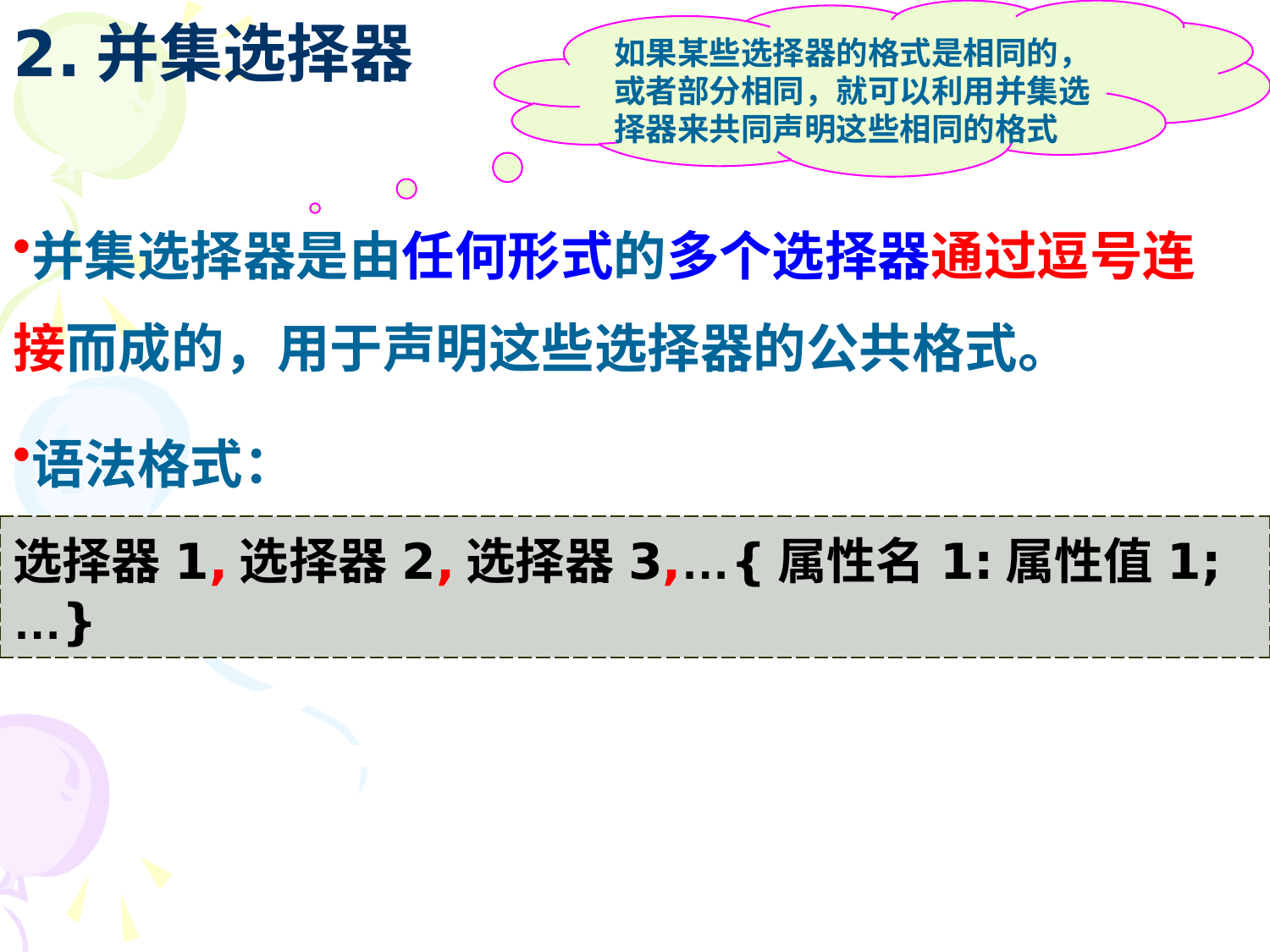

# 2.并集选择器
如果某些选择器的格式是相同的，或者部分相同，就可以利用并集选择器来共同声明这些相同的格式
| 并集选择器是由任何形式的多个选择器通过逗号连接而成的，用于声明这些选择器的公共格式。 |
| --- |
| 语法格式： |
| --- |
| 选择器1,选择器2,选择器3,…{属性名1:属性值1;…} |
| --- |